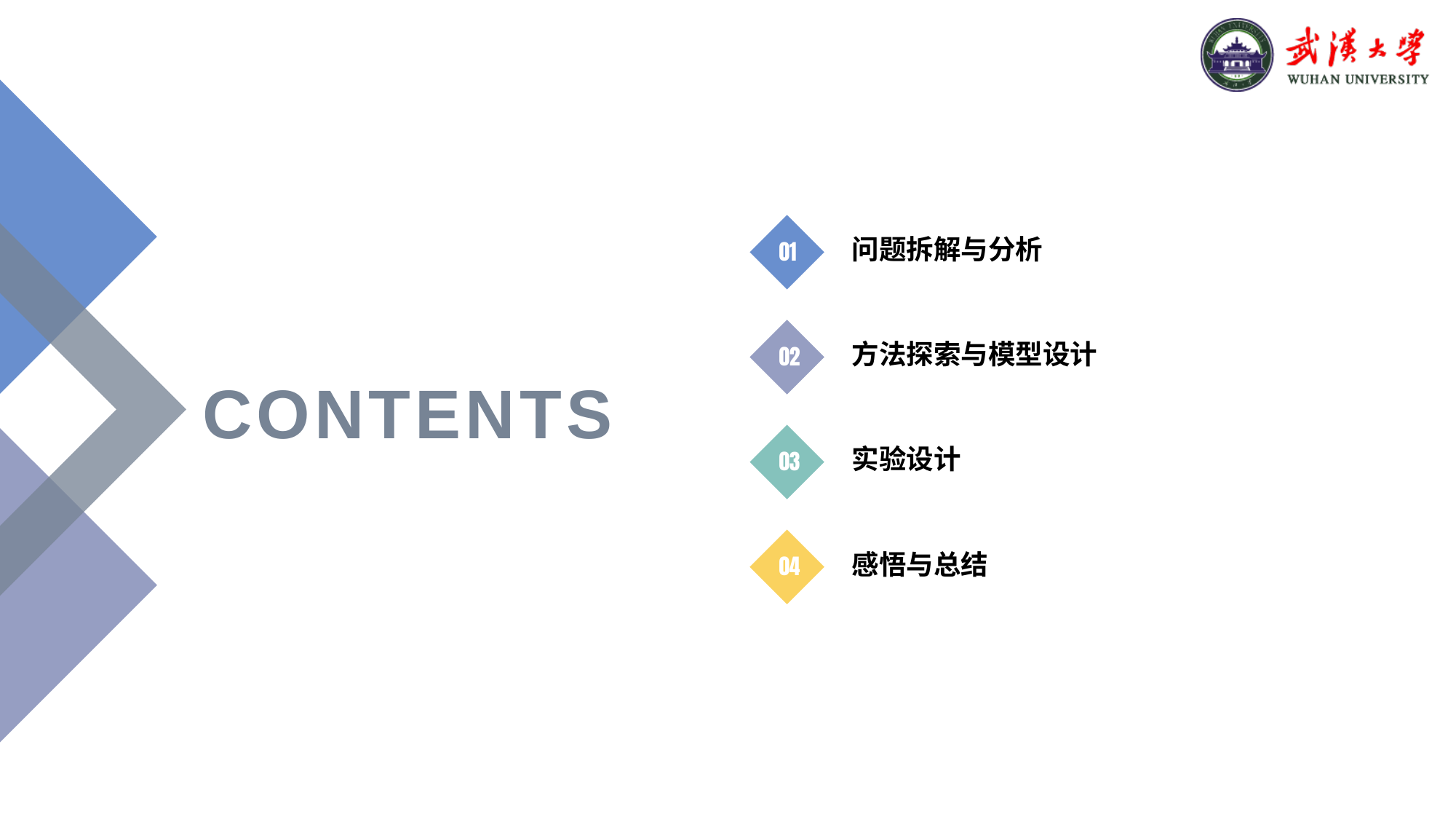

问题拆解与分析
01
方法探索与模型设计
02
CONTENTS
实验设计
03
感悟与总结
04